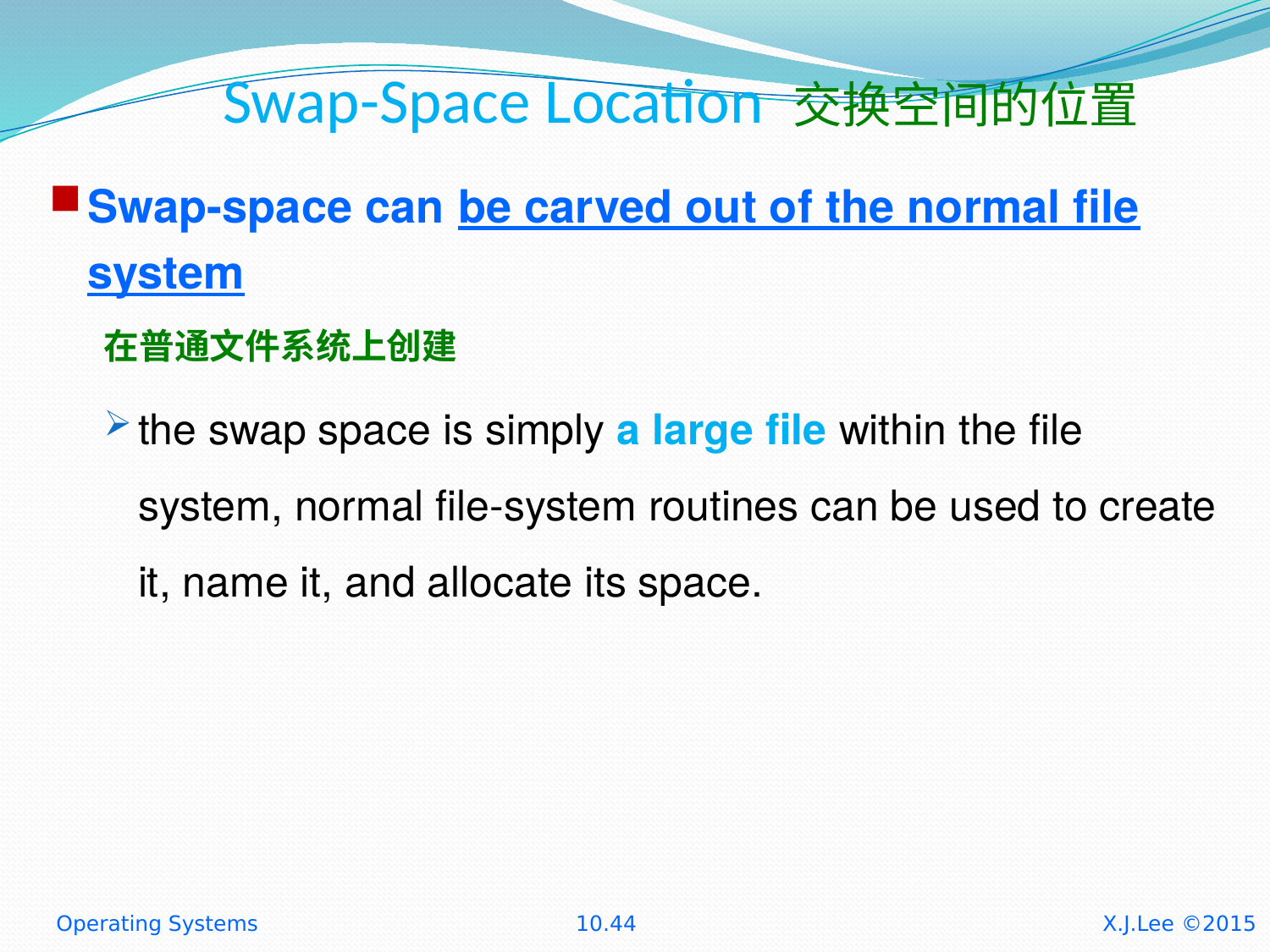

# Swap-Space Location 交换空间的位置
Swap-space can be carved out of the normal file system
在普通文件系统上创建
the swap space is simply a large file within the file system, normal file-system routines can be used to create it, name it, and allocate its space.
Operating Systems
10.44
X.J.Lee ©2015